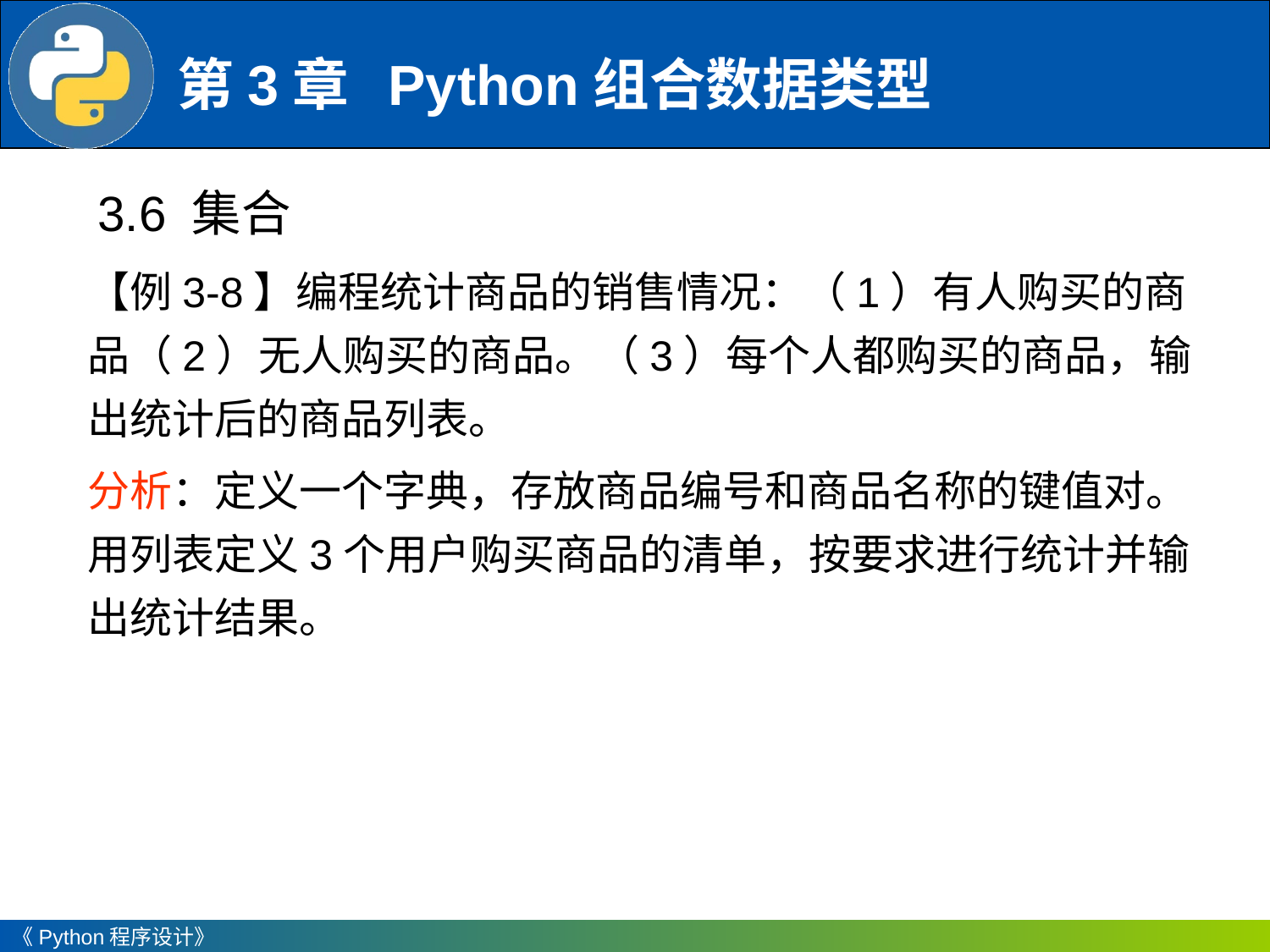

3.6 集合
【例3-8】编程统计商品的销售情况：（1）有人购买的商品（2）无人购买的商品。（3）每个人都购买的商品，输出统计后的商品列表。
分析：定义一个字典，存放商品编号和商品名称的键值对。用列表定义3个用户购买商品的清单，按要求进行统计并输出统计结果。